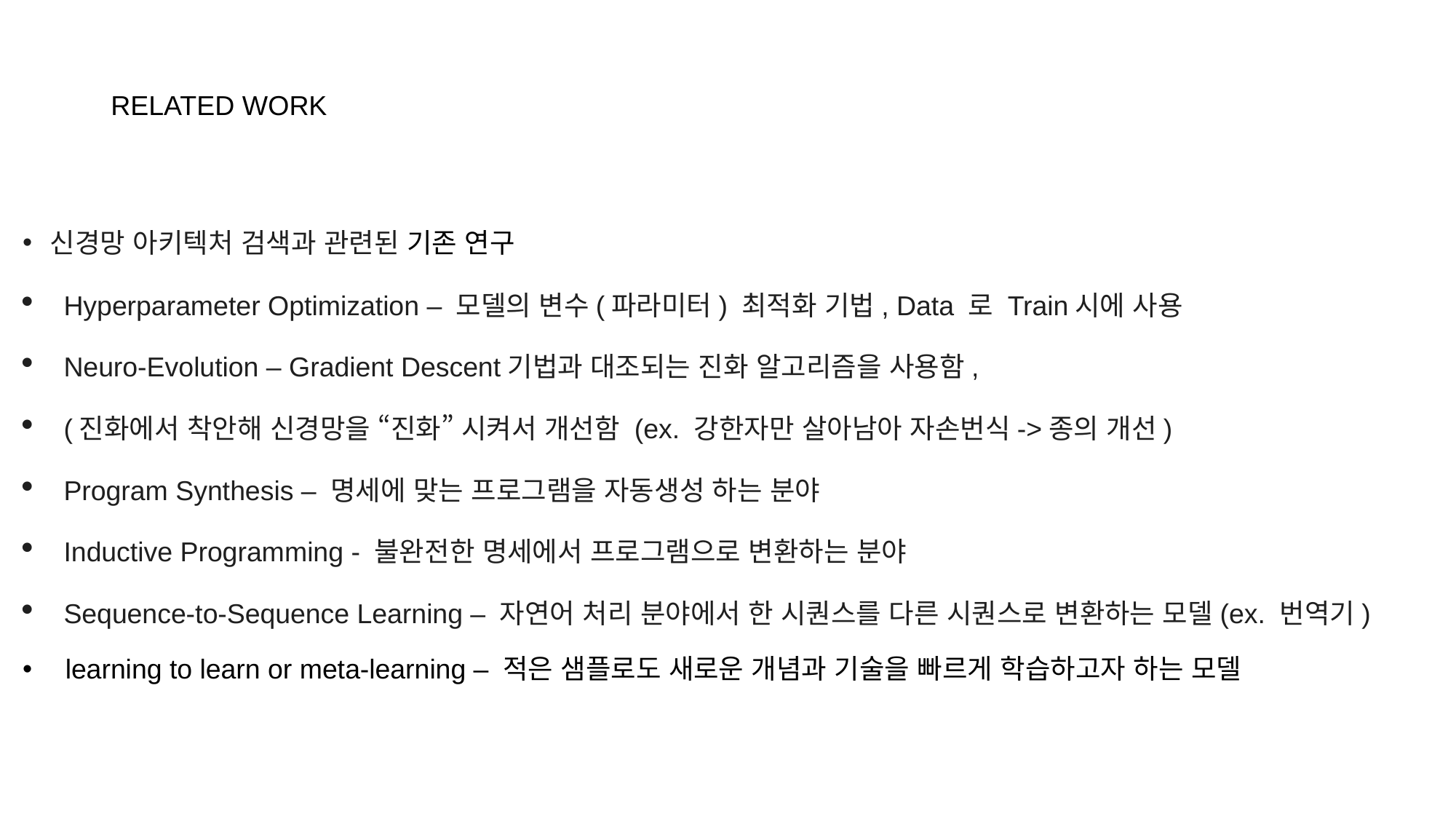

# RELATED WORK
신경망 아키텍처 검색과 관련된 기존 연구
Hyperparameter Optimization – 모델의 변수(파라미터) 최적화 기법, Data 로 Train시에 사용
Neuro-Evolution – Gradient Descent기법과 대조되는 진화 알고리즘을 사용함,
(진화에서 착안해 신경망을 “진화” 시켜서 개선함 (ex. 강한자만 살아남아 자손번식->종의 개선)
Program Synthesis – 명세에 맞는 프로그램을 자동생성 하는 분야
Inductive Programming - 불완전한 명세에서 프로그램으로 변환하는 분야
Sequence-to-Sequence Learning – 자연어 처리 분야에서 한 시퀀스를 다른 시퀀스로 변환하는 모델(ex. 번역기)
  learning to learn or meta-learning – 적은 샘플로도 새로운 개념과 기술을 빠르게 학습하고자 하는 모델